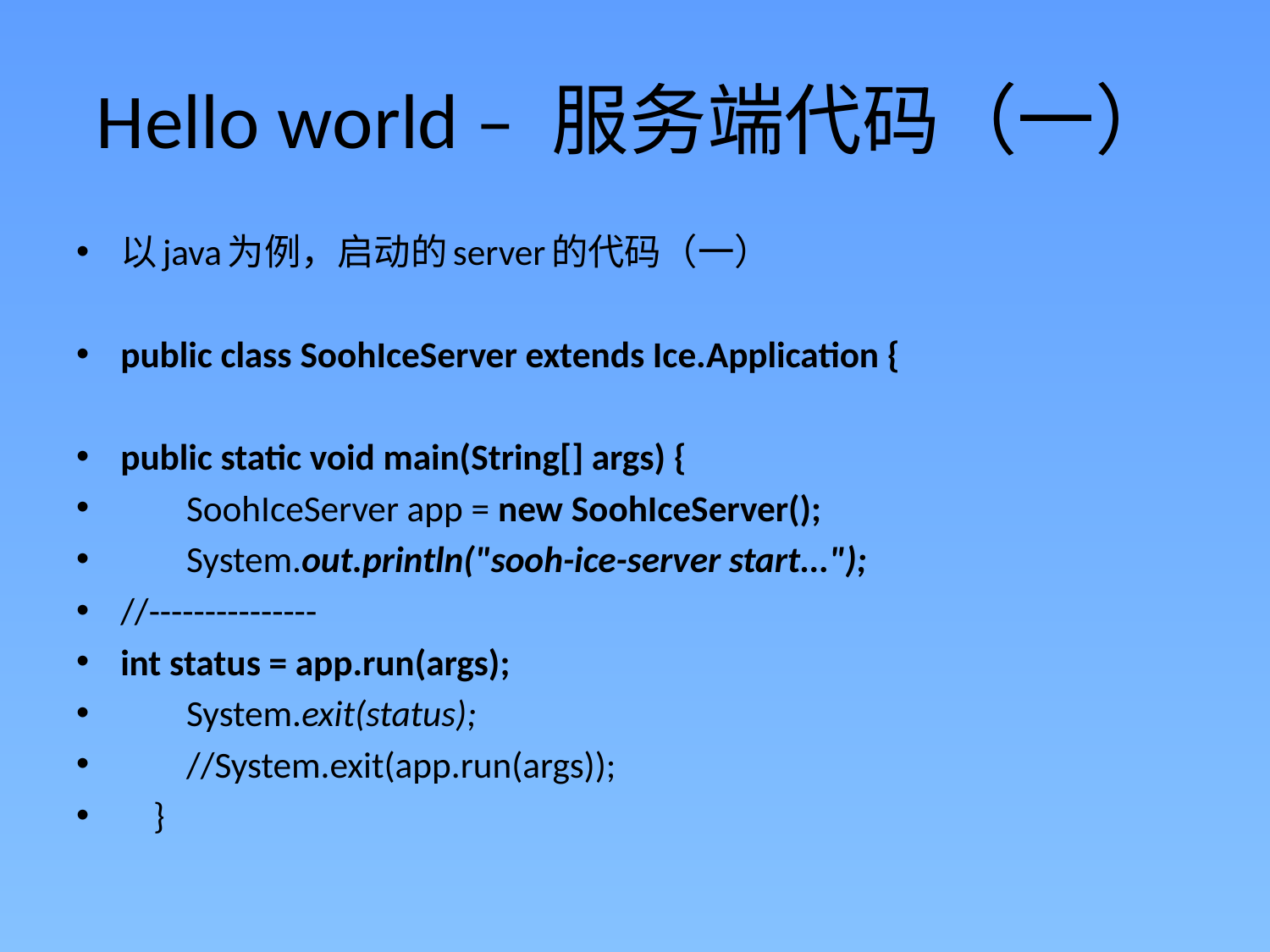

# Hello world – 服务端代码（一）
以java为例，启动的server的代码（一）

public class SoohIceServer extends Ice.Application {

public static void main(String[] args) {
        SoohIceServer app = new SoohIceServer();
        System.out.println("sooh-ice-server start...");
//---------------
int status = app.run(args);
        System.exit(status);
        //System.exit(app.run(args));
    }